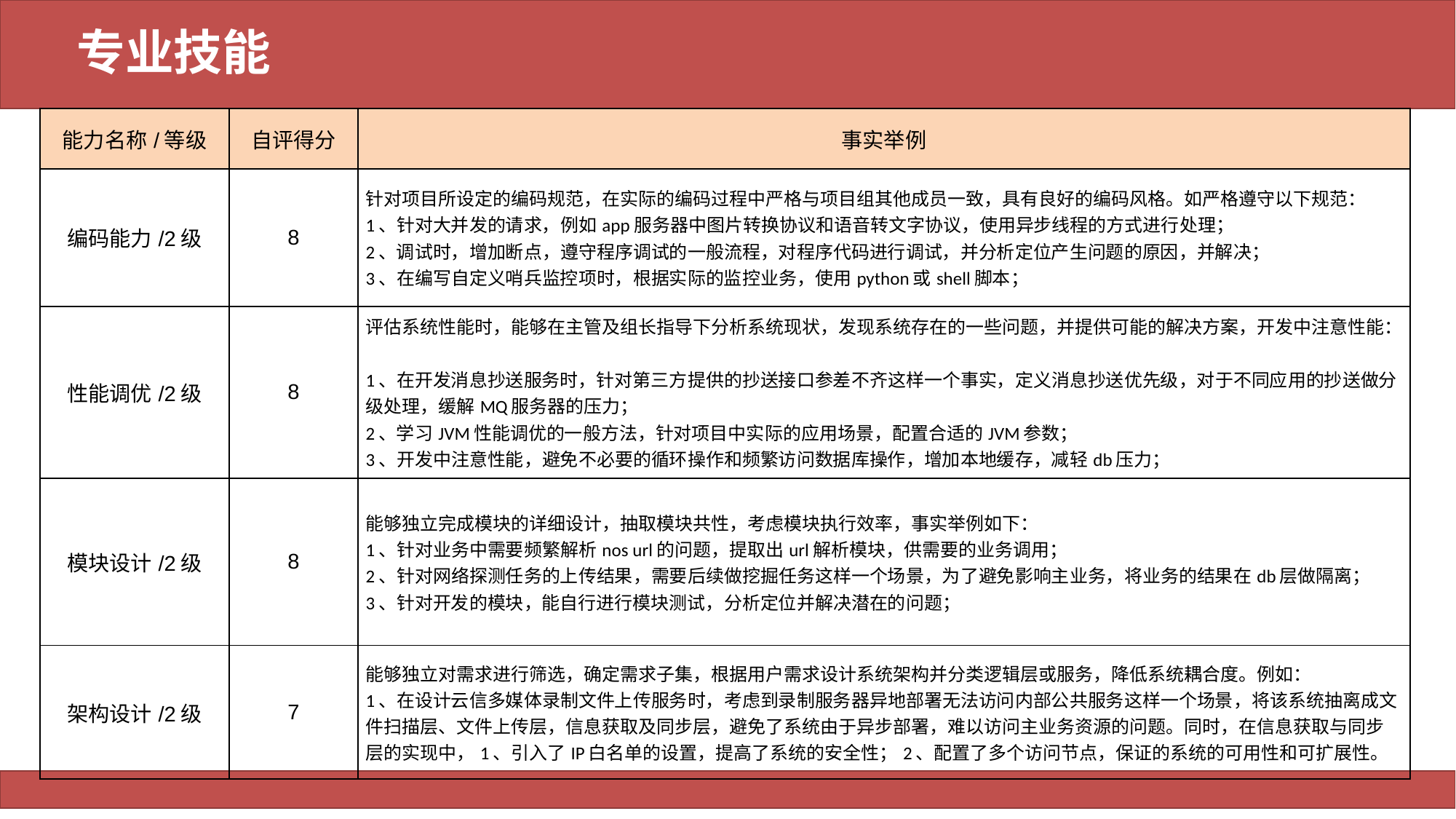

# 专业技能
| 能力名称/等级 | 自评得分 | 事实举例 |
| --- | --- | --- |
| 编码能力/2级 | 8 | 针对项目所设定的编码规范，在实际的编码过程中严格与项目组其他成员一致，具有良好的编码风格。如严格遵守以下规范： 1、针对大并发的请求，例如app服务器中图片转换协议和语音转文字协议，使用异步线程的方式进行处理； 2、调试时，增加断点，遵守程序调试的一般流程，对程序代码进行调试，并分析定位产生问题的原因，并解决； 3、在编写自定义哨兵监控项时，根据实际的监控业务，使用python或shell脚本； |
| 性能调优/2级 | 8 | 评估系统性能时，能够在主管及组长指导下分析系统现状，发现系统存在的一些问题，并提供可能的解决方案，开发中注意性能： 1、在开发消息抄送服务时，针对第三方提供的抄送接口参差不齐这样一个事实，定义消息抄送优先级，对于不同应用的抄送做分级处理，缓解MQ服务器的压力； 2、学习JVM性能调优的一般方法，针对项目中实际的应用场景，配置合适的JVM参数； 3、开发中注意性能，避免不必要的循环操作和频繁访问数据库操作，增加本地缓存，减轻db压力； |
| 模块设计/2级 | 8 | 能够独立完成模块的详细设计，抽取模块共性，考虑模块执行效率，事实举例如下： 1、针对业务中需要频繁解析nos url的问题，提取出url解析模块，供需要的业务调用； 2、针对网络探测任务的上传结果，需要后续做挖掘任务这样一个场景，为了避免影响主业务，将业务的结果在db层做隔离； 3、针对开发的模块，能自行进行模块测试，分析定位并解决潜在的问题； |
| 架构设计/2级 | 7 | 能够独立对需求进行筛选，确定需求子集，根据用户需求设计系统架构并分类逻辑层或服务，降低系统耦合度。例如： 1、在设计云信多媒体录制文件上传服务时，考虑到录制服务器异地部署无法访问内部公共服务这样一个场景，将该系统抽离成文件扫描层、文件上传层，信息获取及同步层，避免了系统由于异步部署，难以访问主业务资源的问题。同时，在信息获取与同步层的实现中，1、引入了IP白名单的设置，提高了系统的安全性；2、配置了多个访问节点，保证的系统的可用性和可扩展性。 |